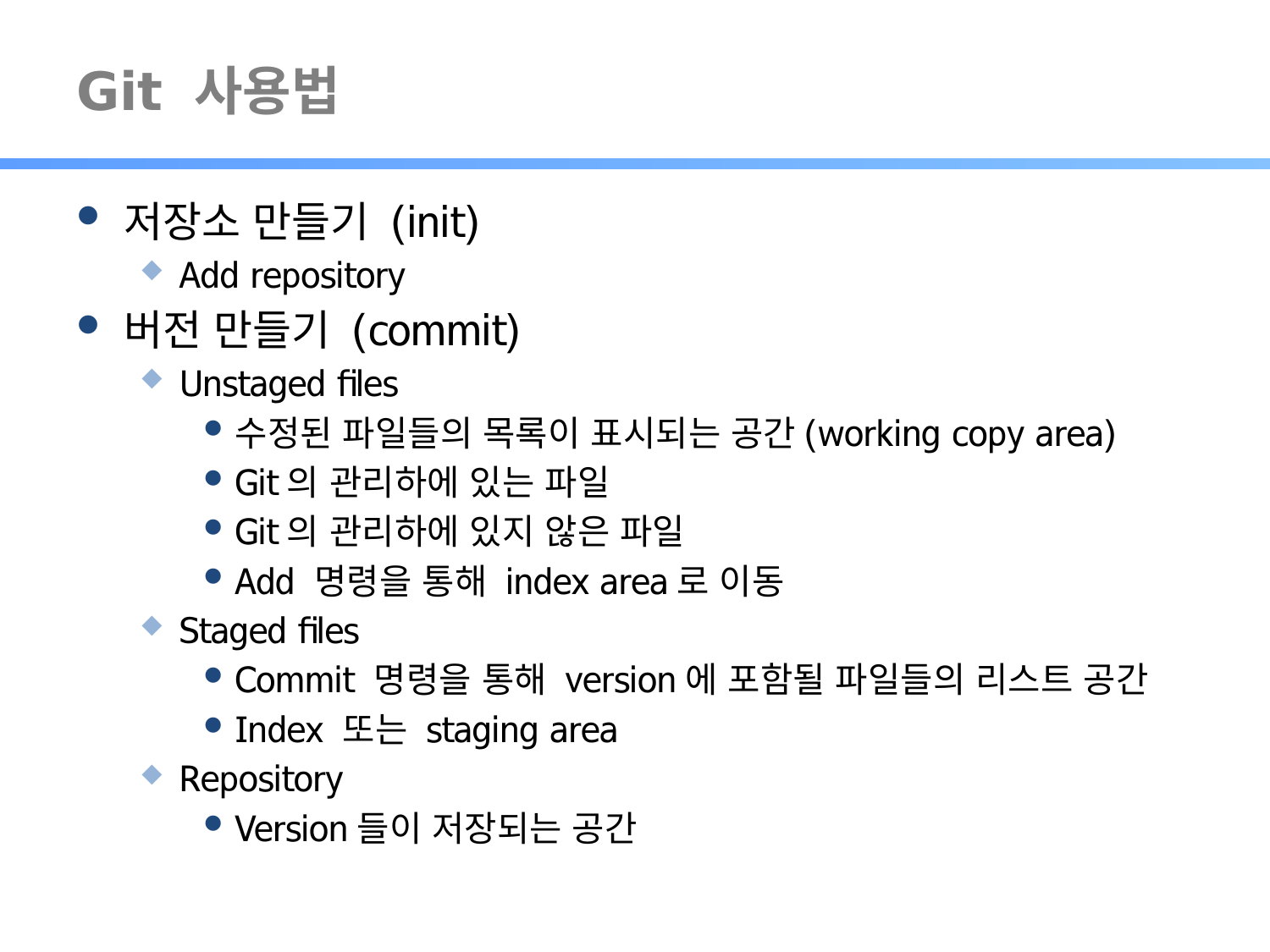

# Git 사용법
저장소 만들기 (init)
Add repository
버전 만들기 (commit)
Unstaged files
수정된 파일들의 목록이 표시되는 공간(working copy area)
Git의 관리하에 있는 파일
Git의 관리하에 있지 않은 파일
Add 명령을 통해 index area로 이동
Staged files
Commit 명령을 통해 version에 포함될 파일들의 리스트 공간
Index 또는 staging area
Repository
Version들이 저장되는 공간